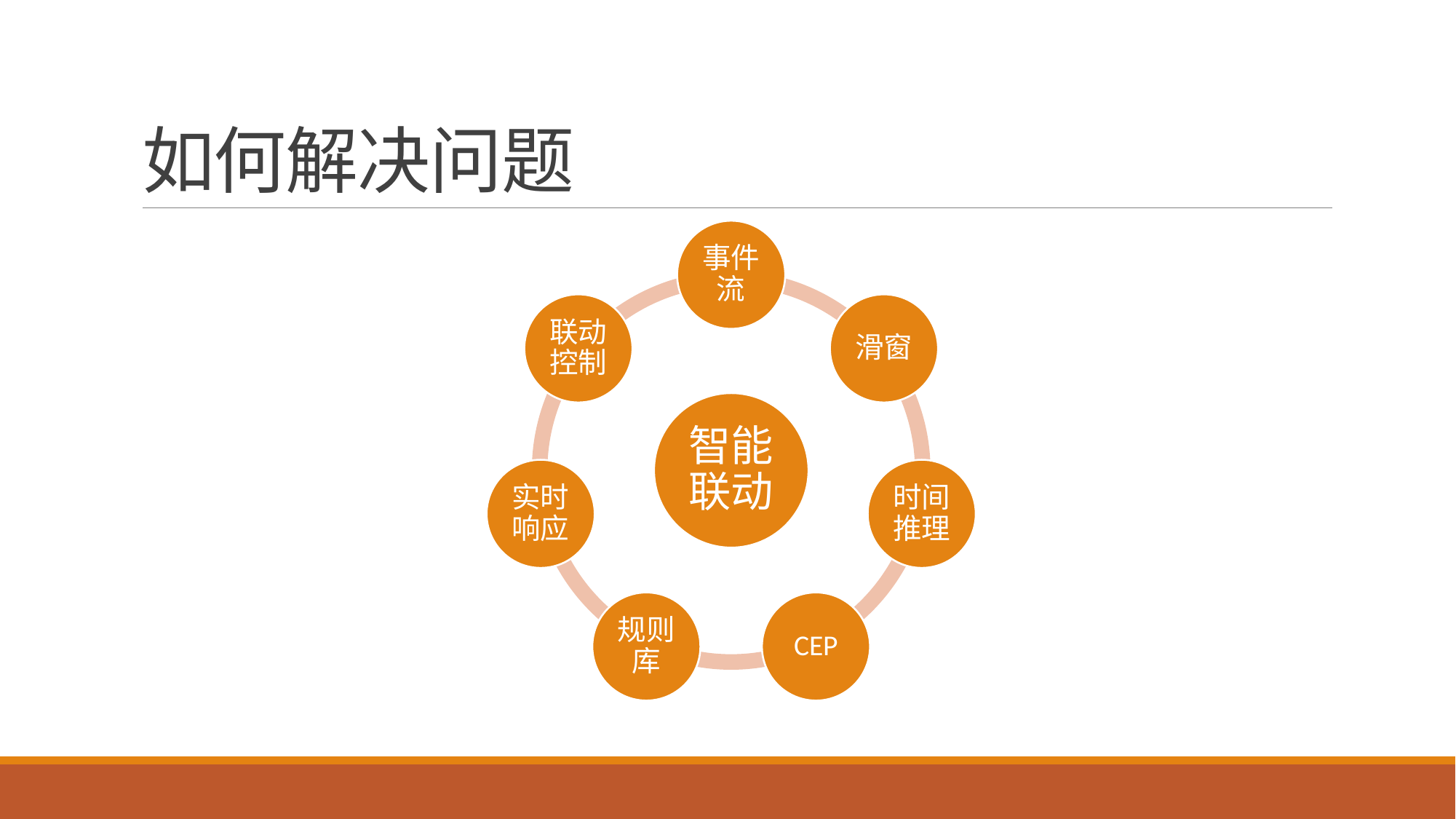

# 如何解决问题
智能联动
事件流
滑窗
时间推理
CEP
规则库
实时响应
联动控制